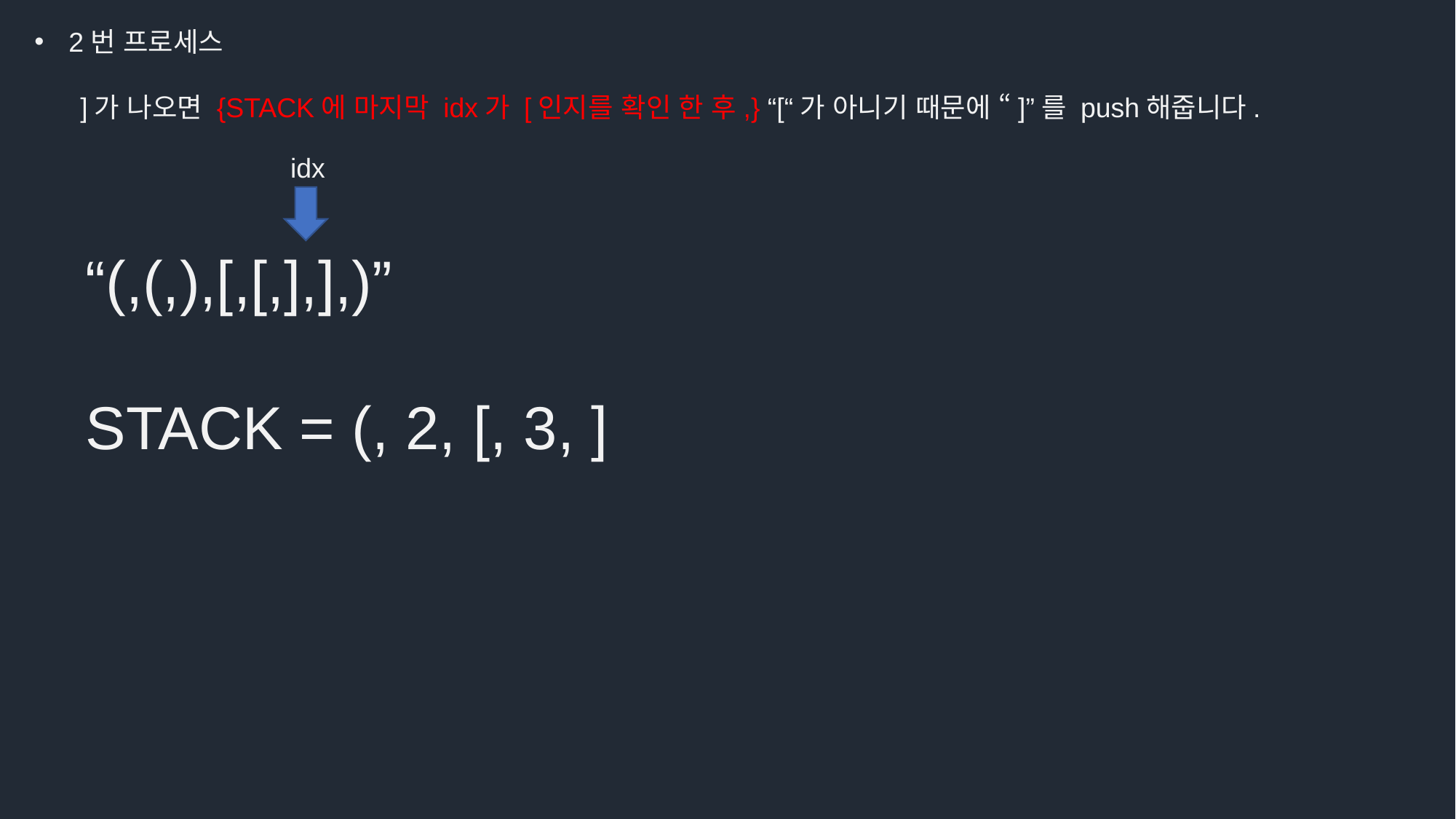

2번 프로세스

      ]가 나오면 {STACK에 마지막 idx가 [인지를 확인 한 후,} “[“가 아니기 때문에 “]”를 push해줍니다.
idx

“(,(,),[,[,],],)”

STACK = (, 2, [, 3, ]